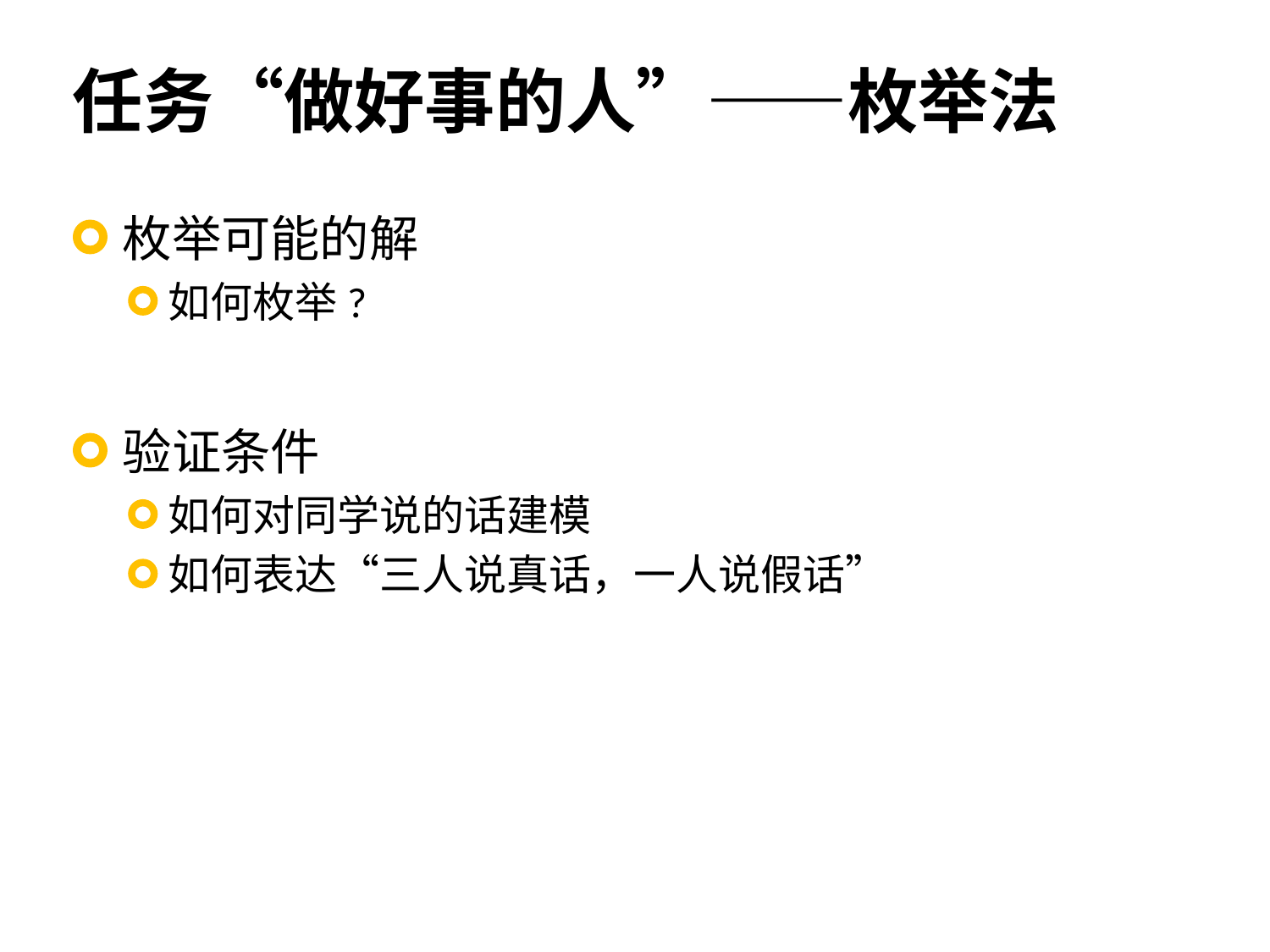

# 任务“做好事的人”——枚举法
枚举可能的解
如何枚举?

验证条件
如何对同学说的话建模
如何表达“三人说真话，一人说假话”